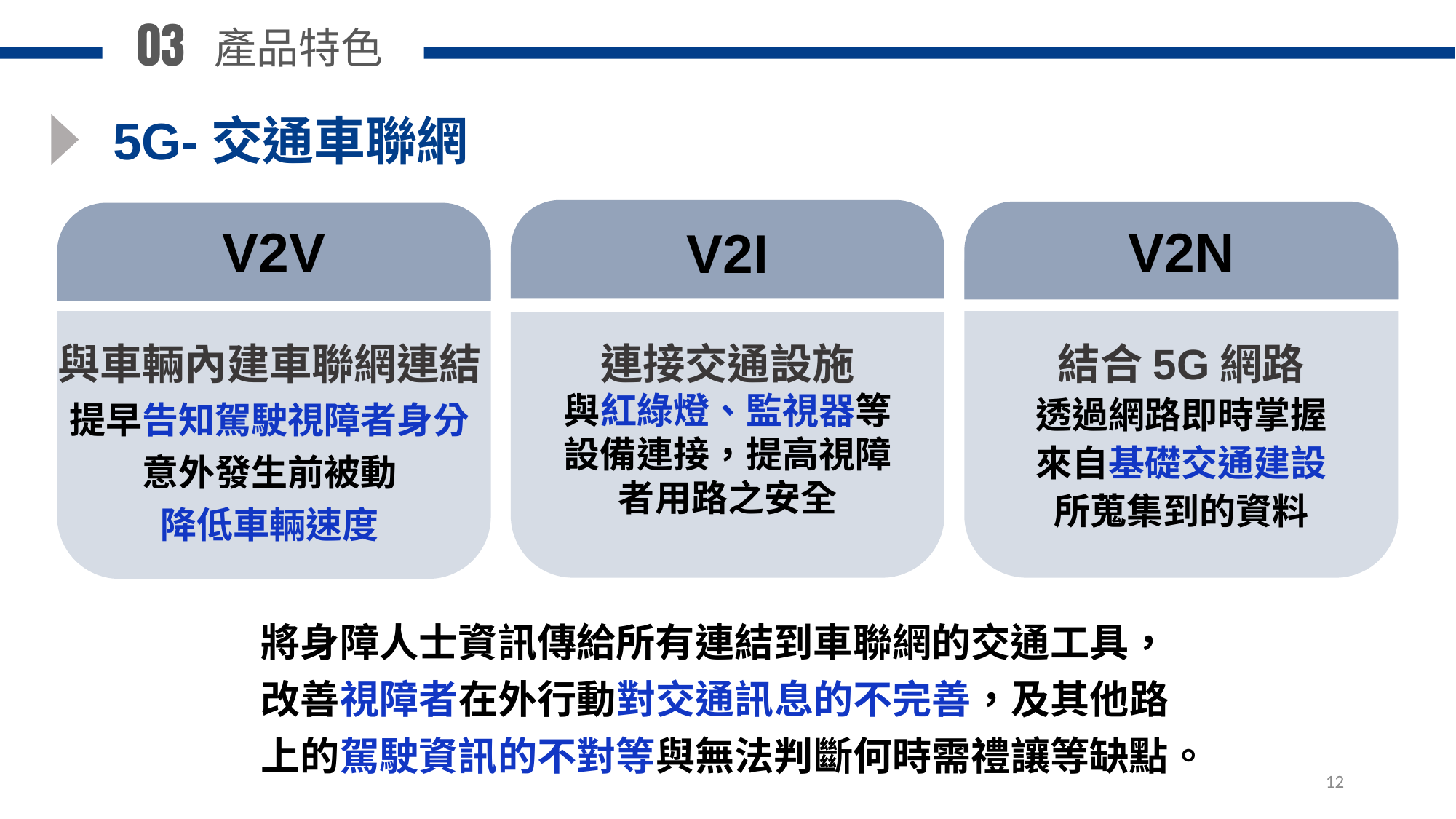

03
產品特色

5G-交通車聯網

V2N
V2V
V2I

與車輛內建車聯網連結
提早告知駕駛視障者身分
意外發生前被動
降低車輛速度
連接交通設施
與紅綠燈、監視器等設備連接，提高視障者用路之安全
結合5G網路
透過網路即時掌握
來自基礎交通建設
所蒐集到的資料
將身障人士資訊傳給所有連結到車聯網的交通工具，改善視障者在外行動對交通訊息的不完善，及其他路上的駕駛資訊的不對等與無法判斷何時需禮讓等缺點。
12